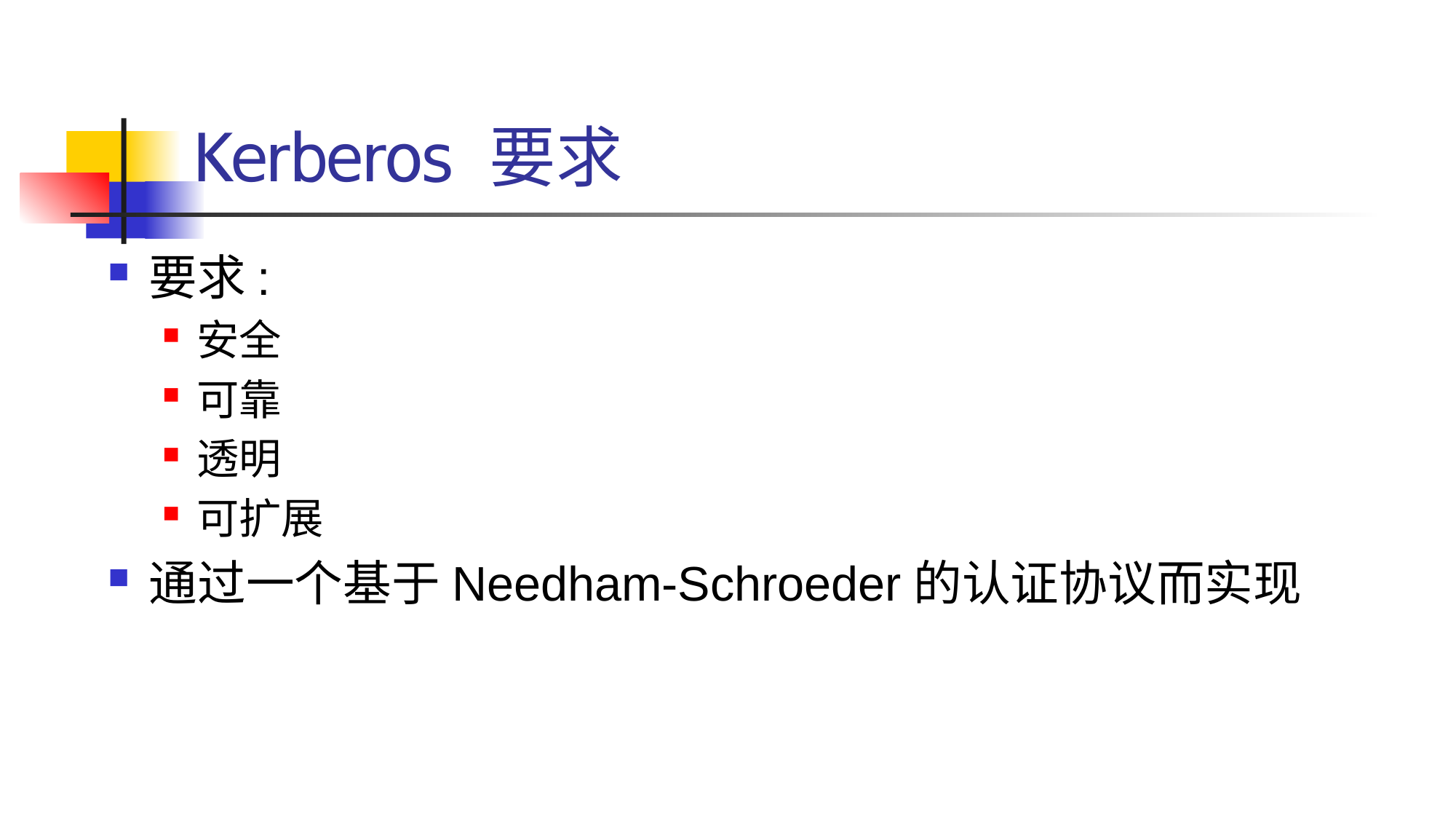

# Kerberos 要求
要求:
安全
可靠
透明
可扩展
通过一个基于Needham-Schroeder的认证协议而实现